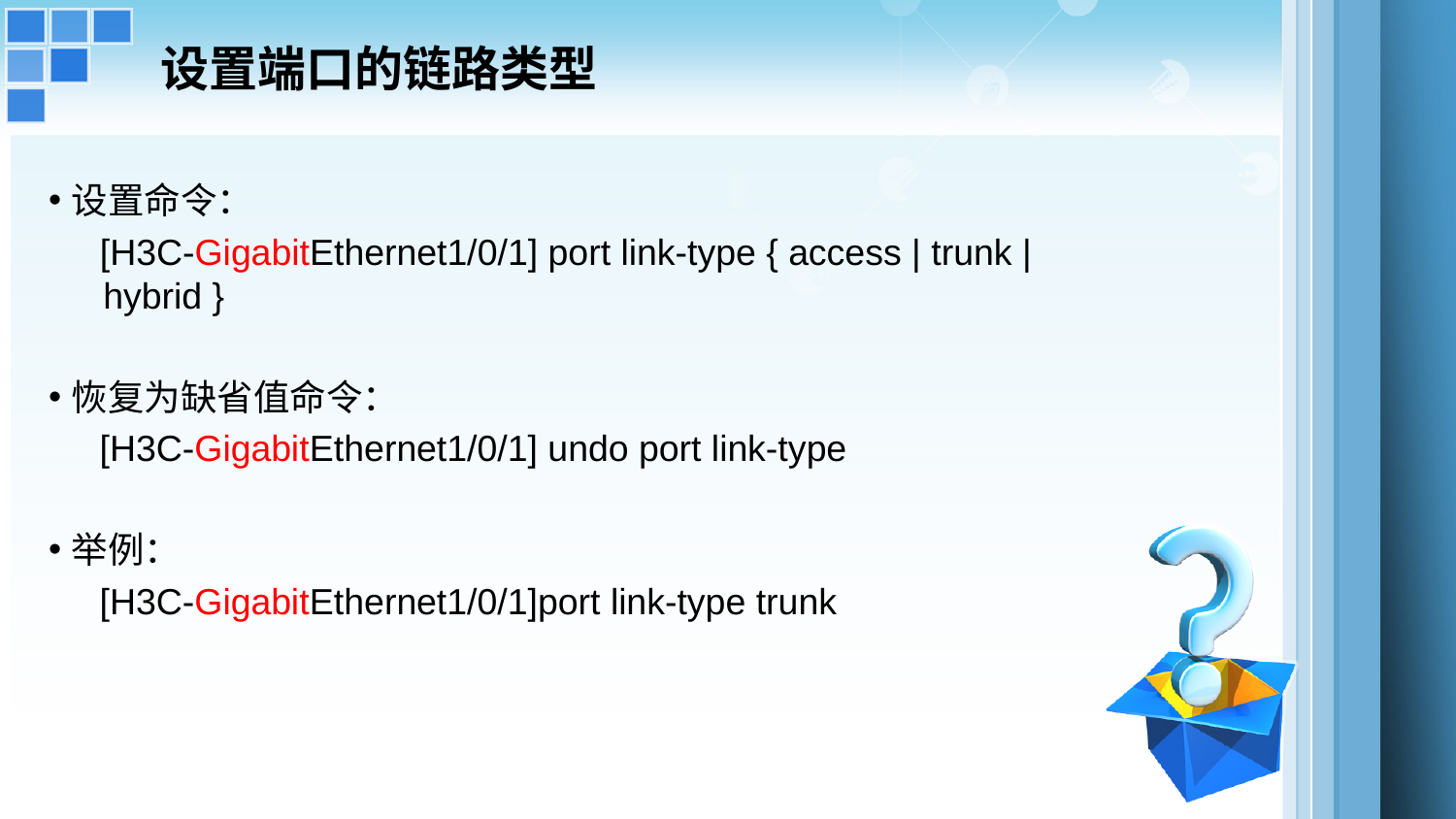

# 设置端口的链路类型
设置命令：
     [H3C-GigabitEthernet1/0/1] port link-type { access | trunk | hybrid }

恢复为缺省值命令：
     [H3C-GigabitEthernet1/0/1] undo port link-type

举例：
     [H3C-GigabitEthernet1/0/1]port link-type trunk